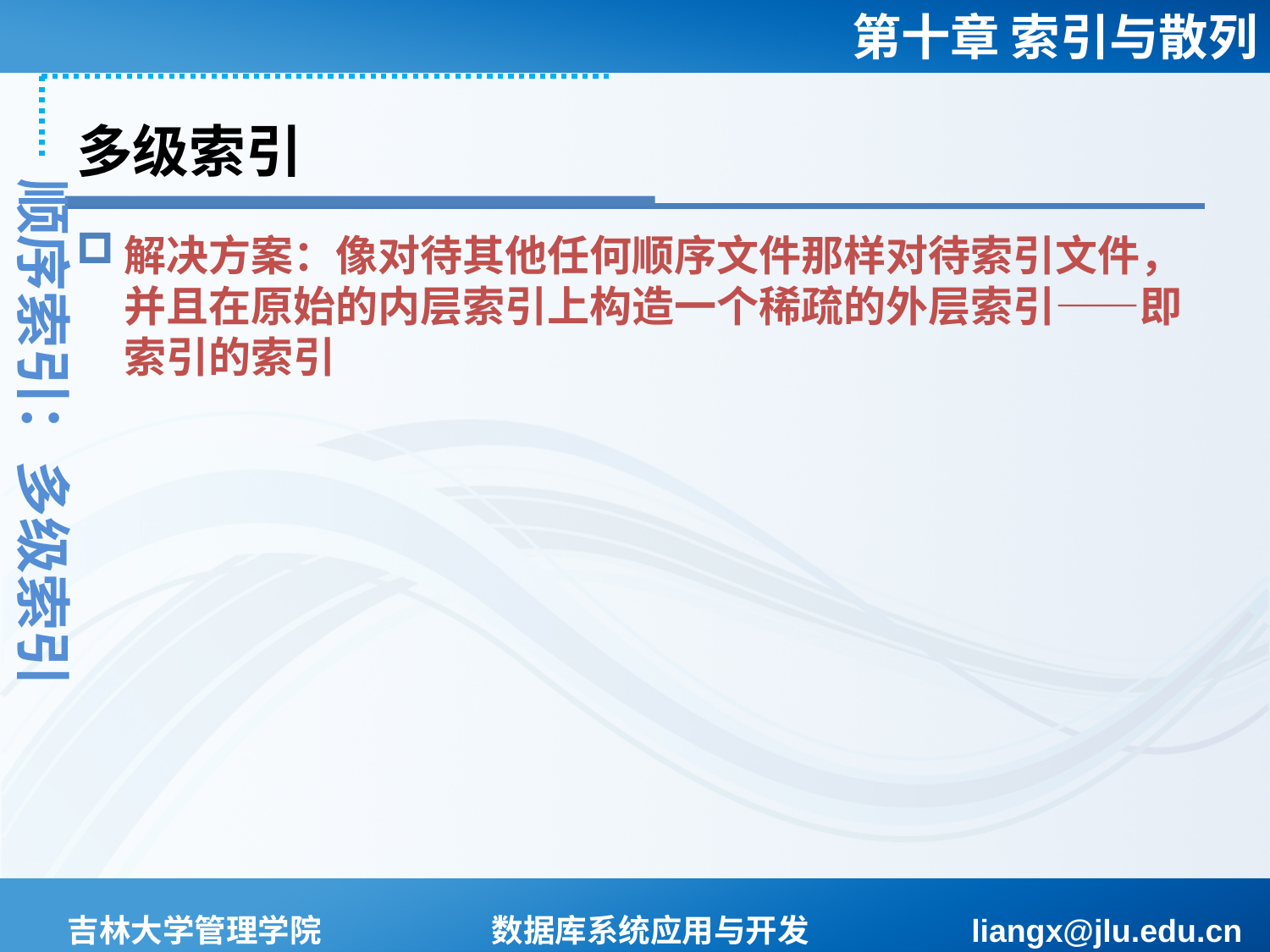

# 多级索引
顺序索引：多级索引
解决方案：像对待其他任何顺序文件那样对待索引文件，并且在原始的内层索引上构造一个稀疏的外层索引——即索引的索引